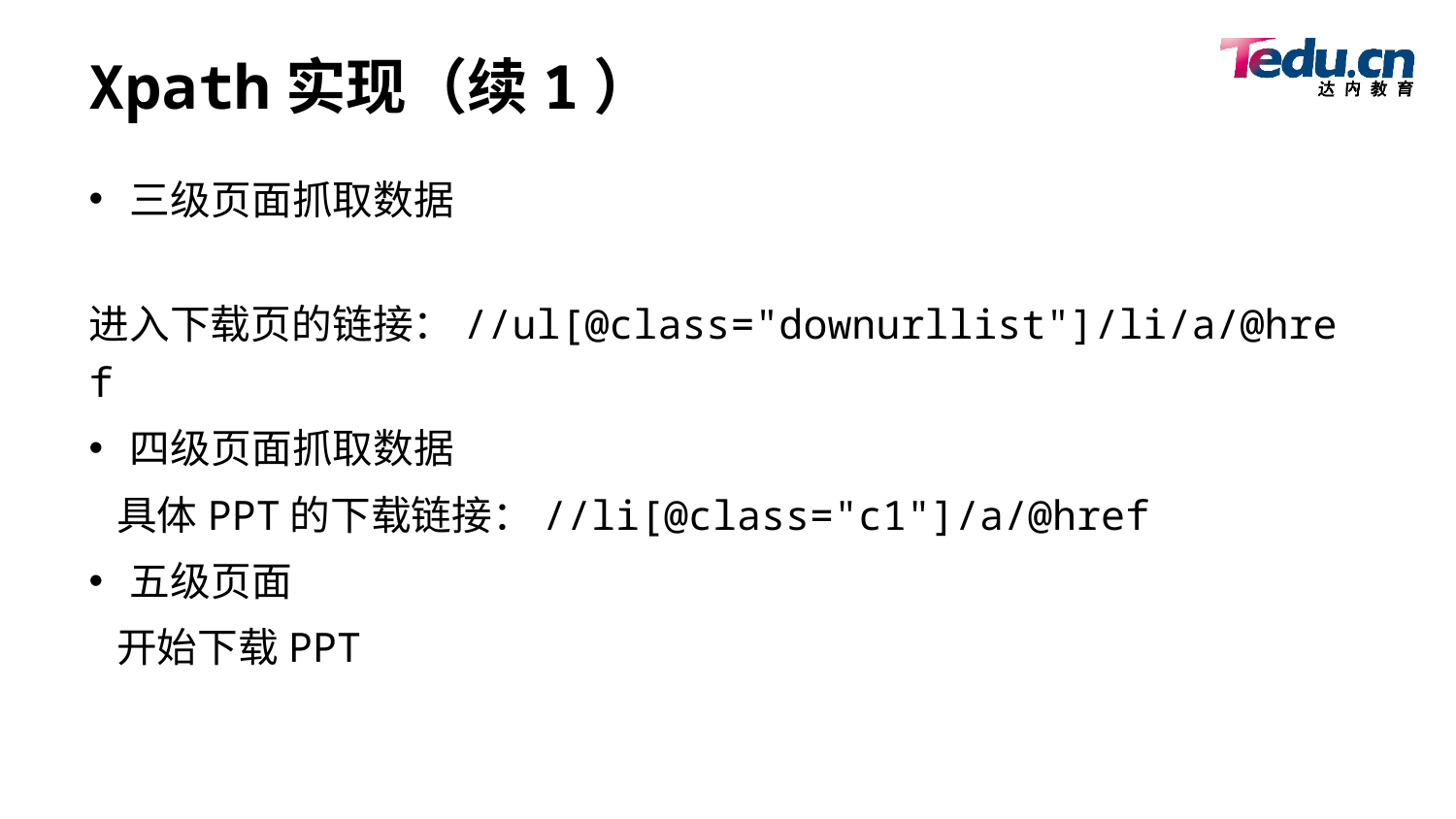

# Xpath实现（续1）
三级页面抓取数据
  进入下载页的链接：//ul[@class="downurllist"]/li/a/@href
四级页面抓取数据
  具体PPT的下载链接：//li[@class="c1"]/a/@href
五级页面
  开始下载PPT